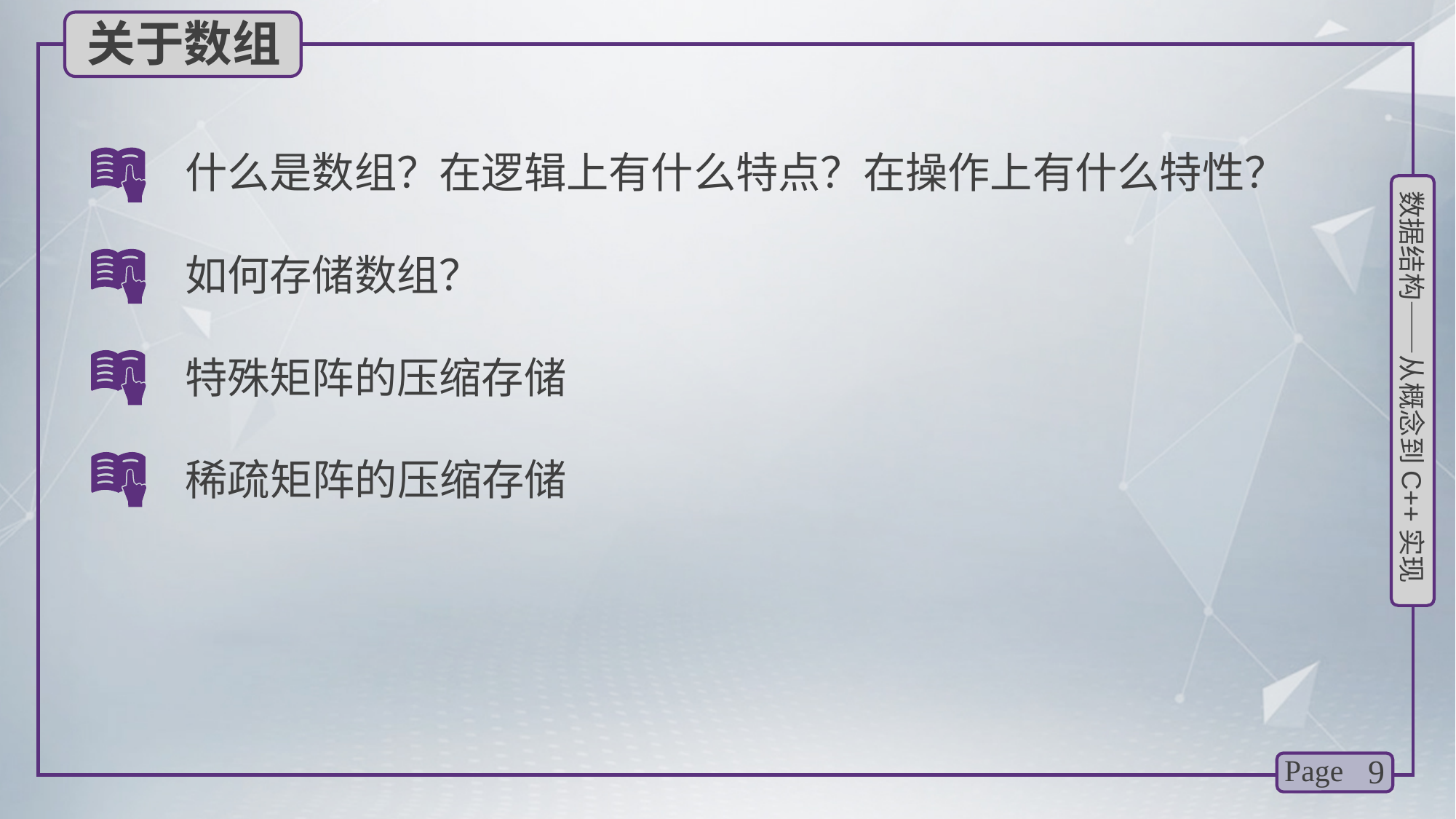

关于数组

什么是数组？在逻辑上有什么特点？在操作上有什么特性？

如何存储数组？

特殊矩阵的压缩存储

稀疏矩阵的压缩存储